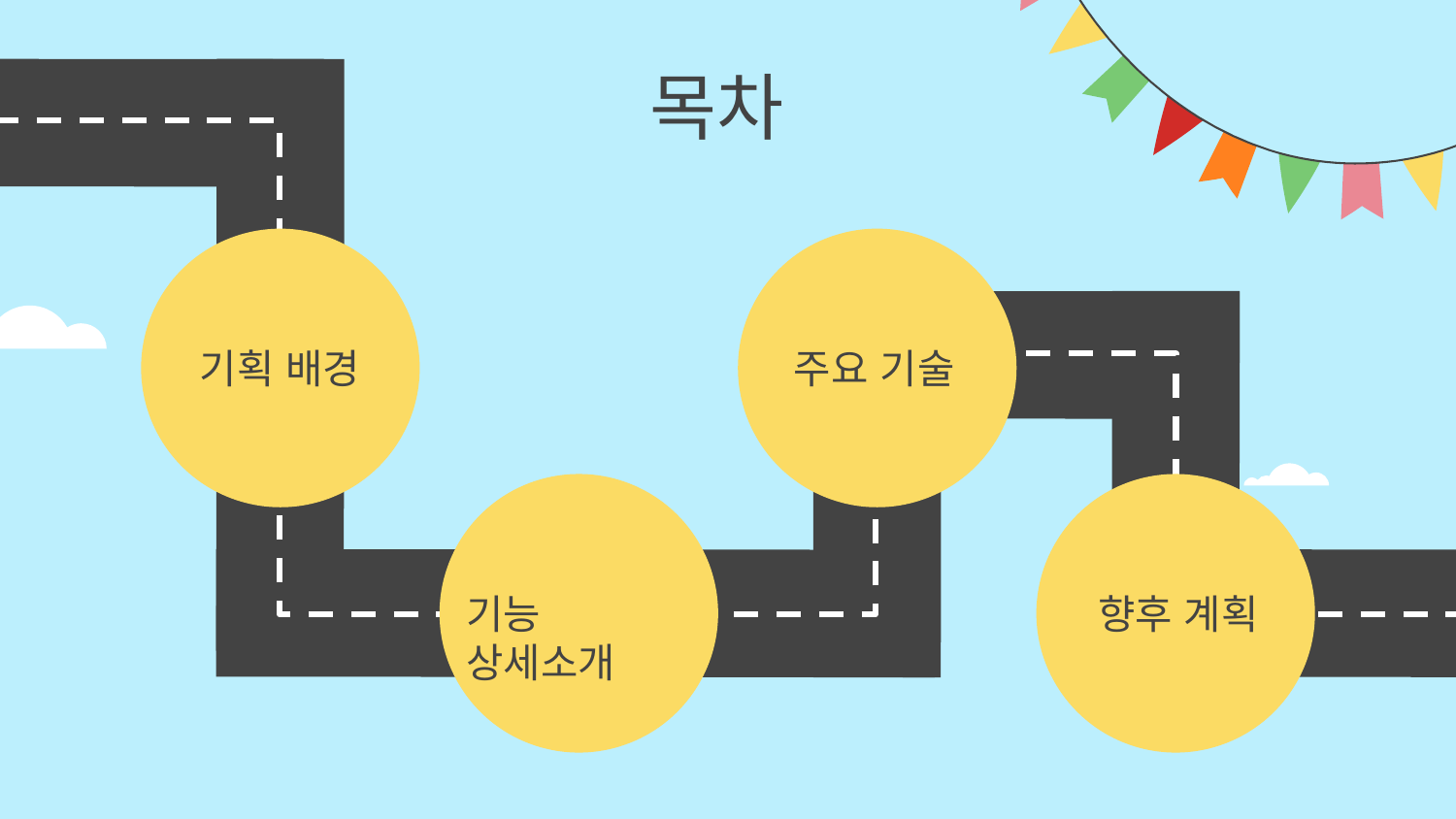

# 목차

기획 배경
주요 기술

기능 상세소개
향후 계획